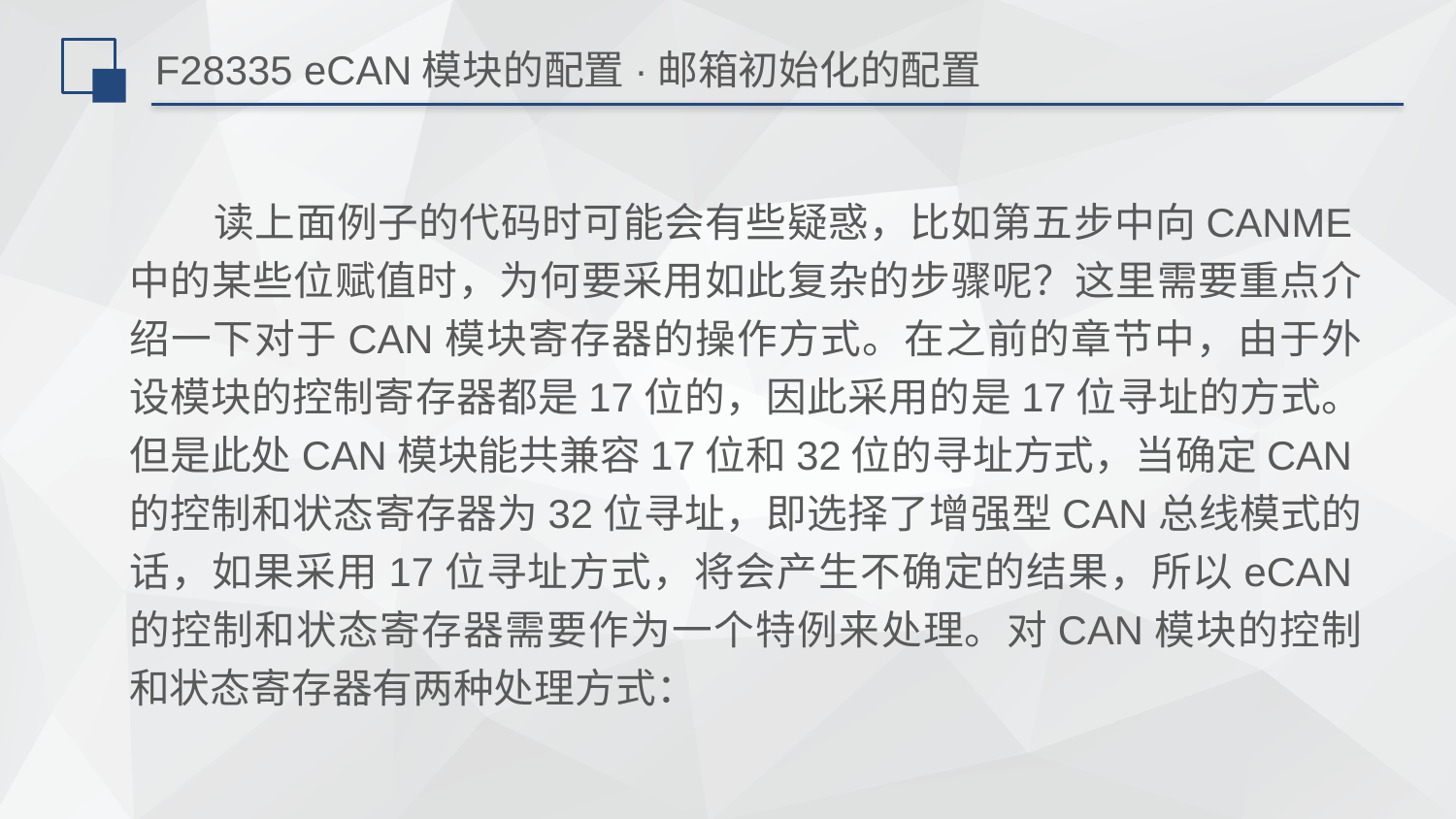

# F28335 eCAN模块的配置·邮箱初始化的配置
读上面例子的代码时可能会有些疑惑，比如第五步中向CANME中的某些位赋值时，为何要采用如此复杂的步骤呢？这里需要重点介绍一下对于CAN模块寄存器的操作方式。在之前的章节中，由于外设模块的控制寄存器都是17位的，因此采用的是17位寻址的方式。但是此处CAN模块能共兼容17位和32位的寻址方式，当确定CAN的控制和状态寄存器为32位寻址，即选择了增强型CAN总线模式的话，如果采用17位寻址方式，将会产生不确定的结果，所以eCAN的控制和状态寄存器需要作为一个特例来处理。对CAN模块的控制和状态寄存器有两种处理方式：